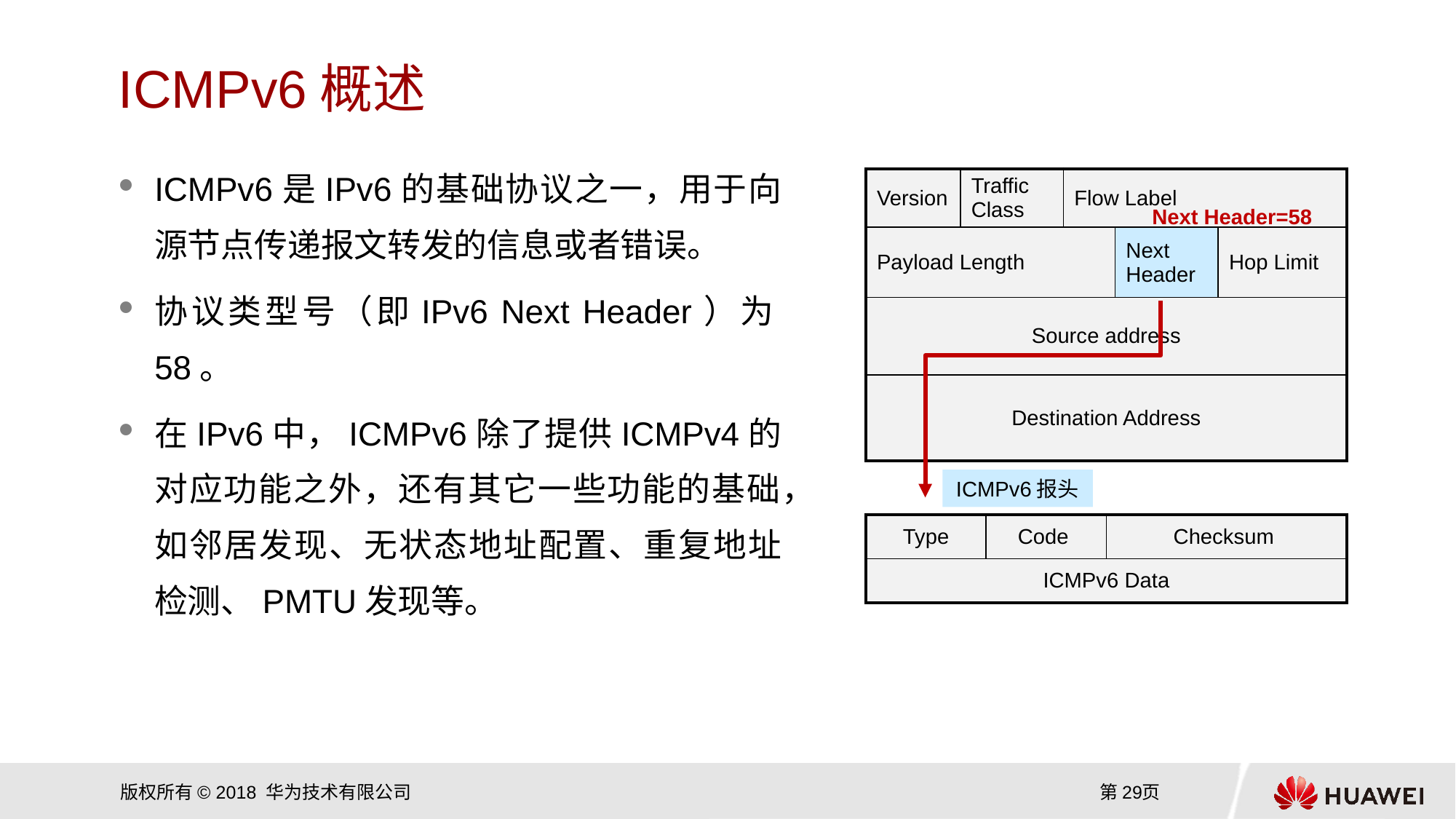

# ICMPv6概述
ICMPv6是IPv6的基础协议之一，用于向源节点传递报文转发的信息或者错误。
协议类型号（即IPv6 Next Header）为58。
在IPv6中，ICMPv6除了提供ICMPv4的对应功能之外，还有其它一些功能的基础，如邻居发现、无状态地址配置、重复地址检测、PMTU发现等。
| Version | Traffic Class | Flow Label |  |  |
| --- | --- | --- | --- | --- |
| Payload Length |  |  | Next Header | Hop Limit |
| Source address |  |  |  |  |
| Destination Address |  |  |  |  |
Next Header=58

ICMPv6报头
| Type | Code | Checksum |
| --- | --- | --- |
| ICMPv6 Data |  |  |